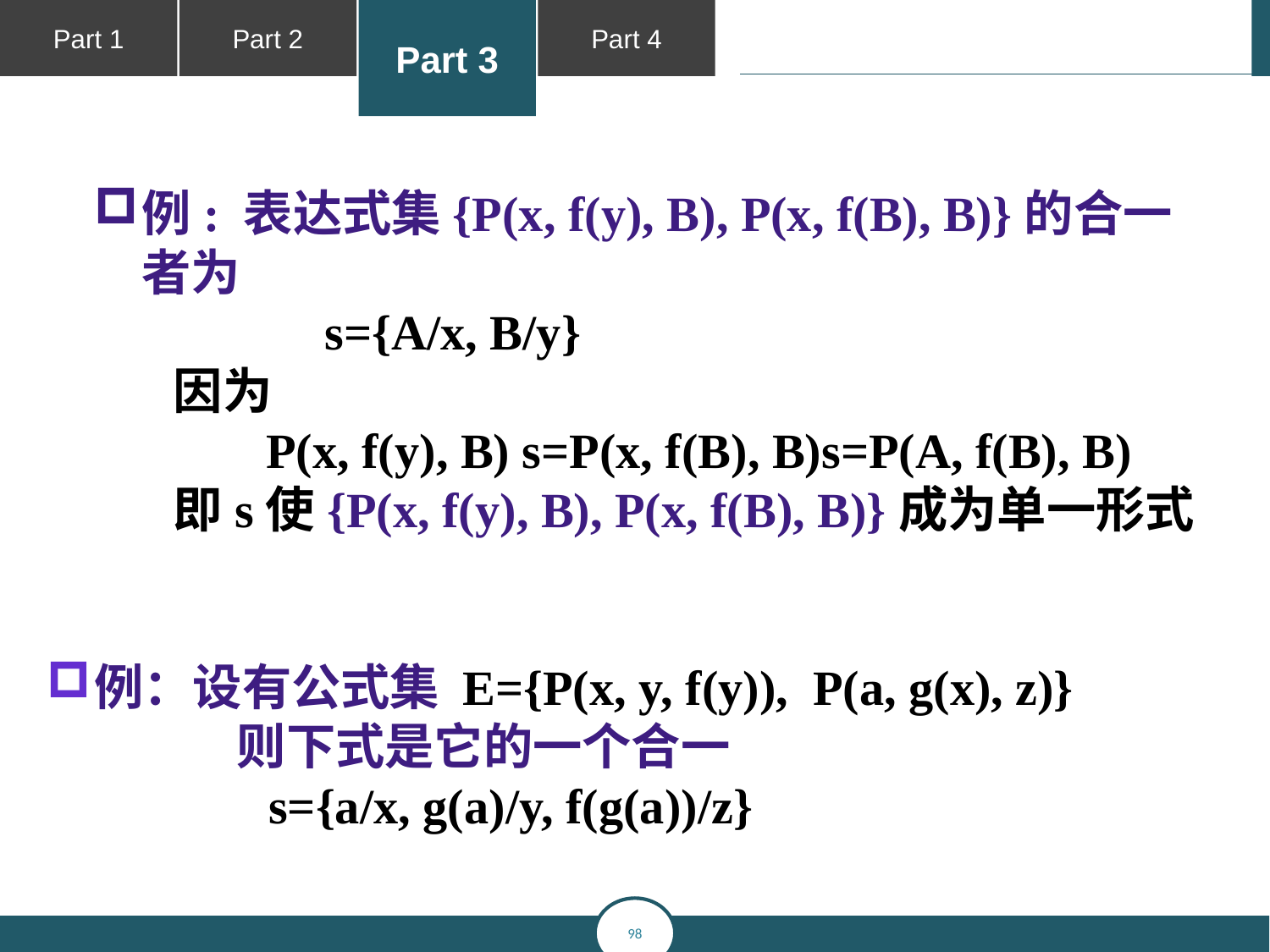

例: 表达式集{P(x, f(y), B), P(x, f(B), B)}的合一者为
          s={A/x, B/y}
      因为
              P(x, f(y), B) s=P(x, f(B), B)s=P(A, f(B), B)
      即s使{P(x, f(y), B), P(x, f(B), B)}成为单一形式

例：设有公式集 E={P(x, y, f(y)),  P(a, g(x), z)}
      则下式是它的一个合一
         s={a/x, g(a)/y, f(g(a))/z}